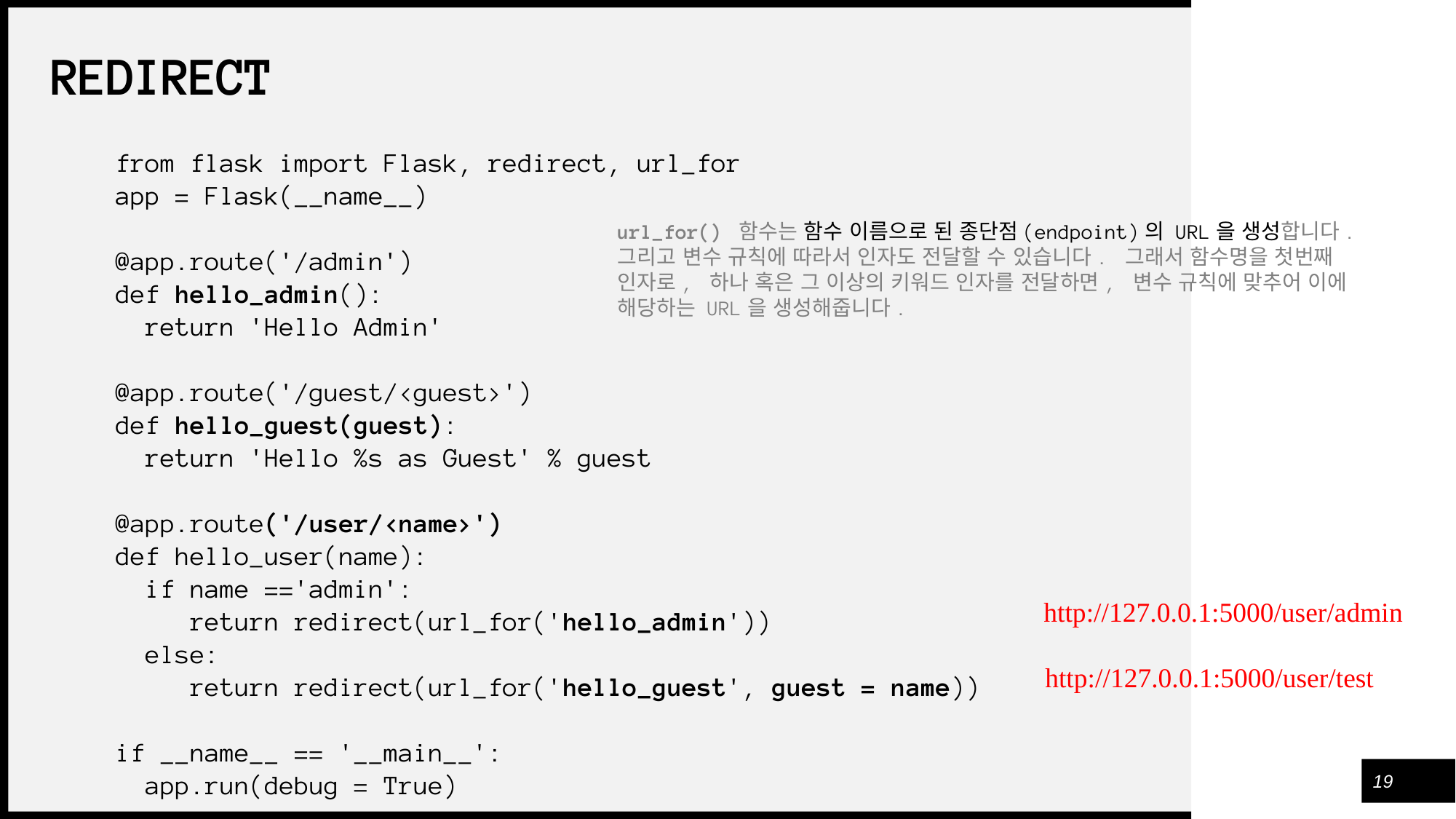

# redirect
from flask import Flask, redirect, url_for
app = Flask(__name__)
@app.route('/admin')
def hello_admin():
  return 'Hello Admin'
@app.route('/guest/<guest>')
def hello_guest(guest):
  return 'Hello %s as Guest' % guest
@app.route('/user/<name>')
def hello_user(name):
  if name =='admin':
     return redirect(url_for('hello_admin'))
  else:
     return redirect(url_for('hello_guest', guest = name))
if __name__ == '__main__':
  app.run(debug = True)
url_for() 함수는 함수 이름으로 된 종단점(endpoint)의 URL을 생성합니다. 그리고 변수 규칙에 따라서 인자도 전달할 수 있습니다. 그래서 함수명을 첫번째 인자로, 하나 혹은 그 이상의 키워드 인자를 전달하면, 변수 규칙에 맞추어 이에 해당하는 URL을 생성해줍니다.
http://127.0.0.1:5000/user/admin
http://127.0.0.1:5000/user/test
19